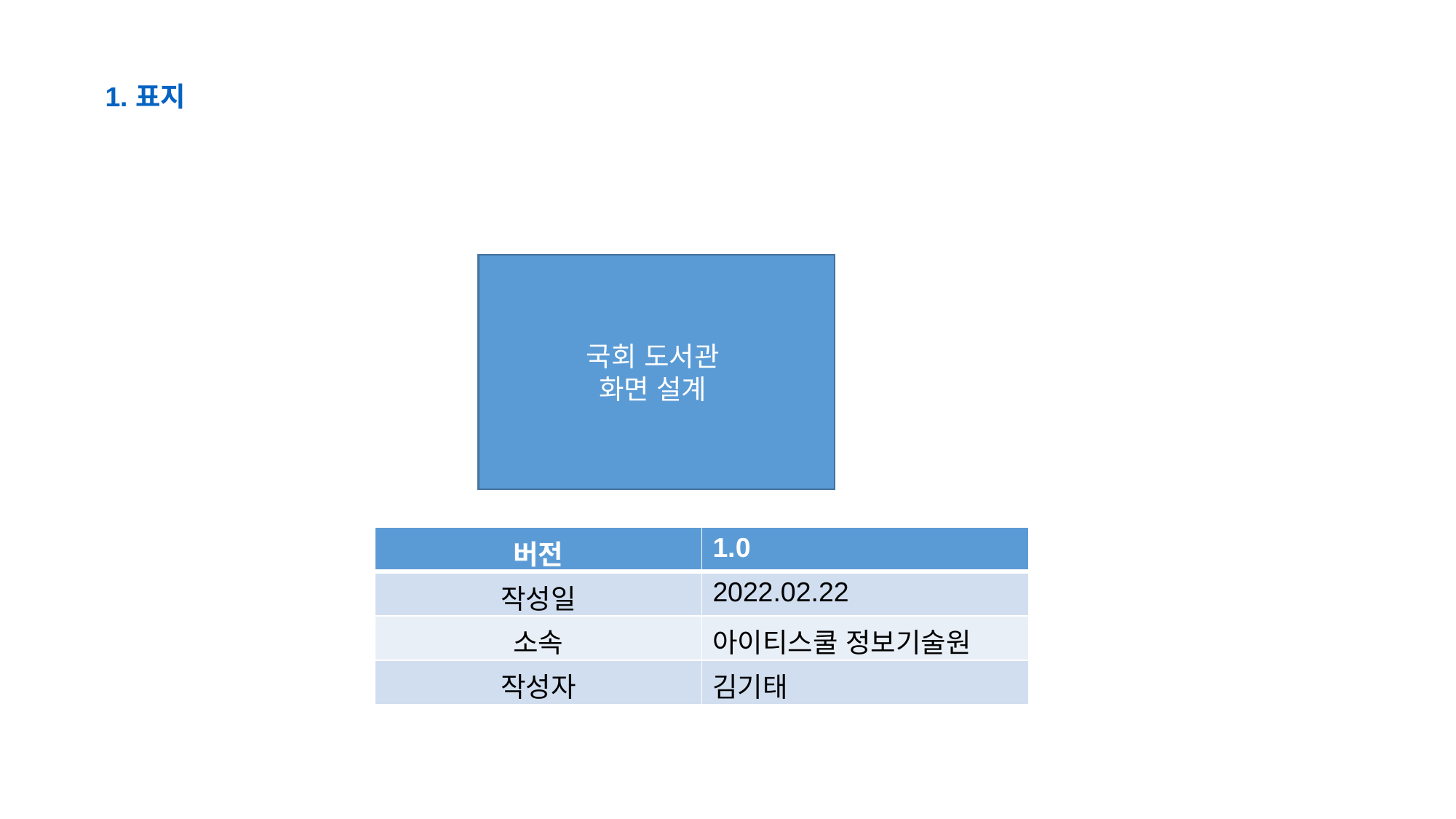

1. 표지
국회 도서관
화면 설계
| 버전 | 1.0 |
| --- | --- |
| 작성일 | 2022.02.22 |
| 소속 | 아이티스쿨 정보기술원 |
| 작성자 | 김기태 |